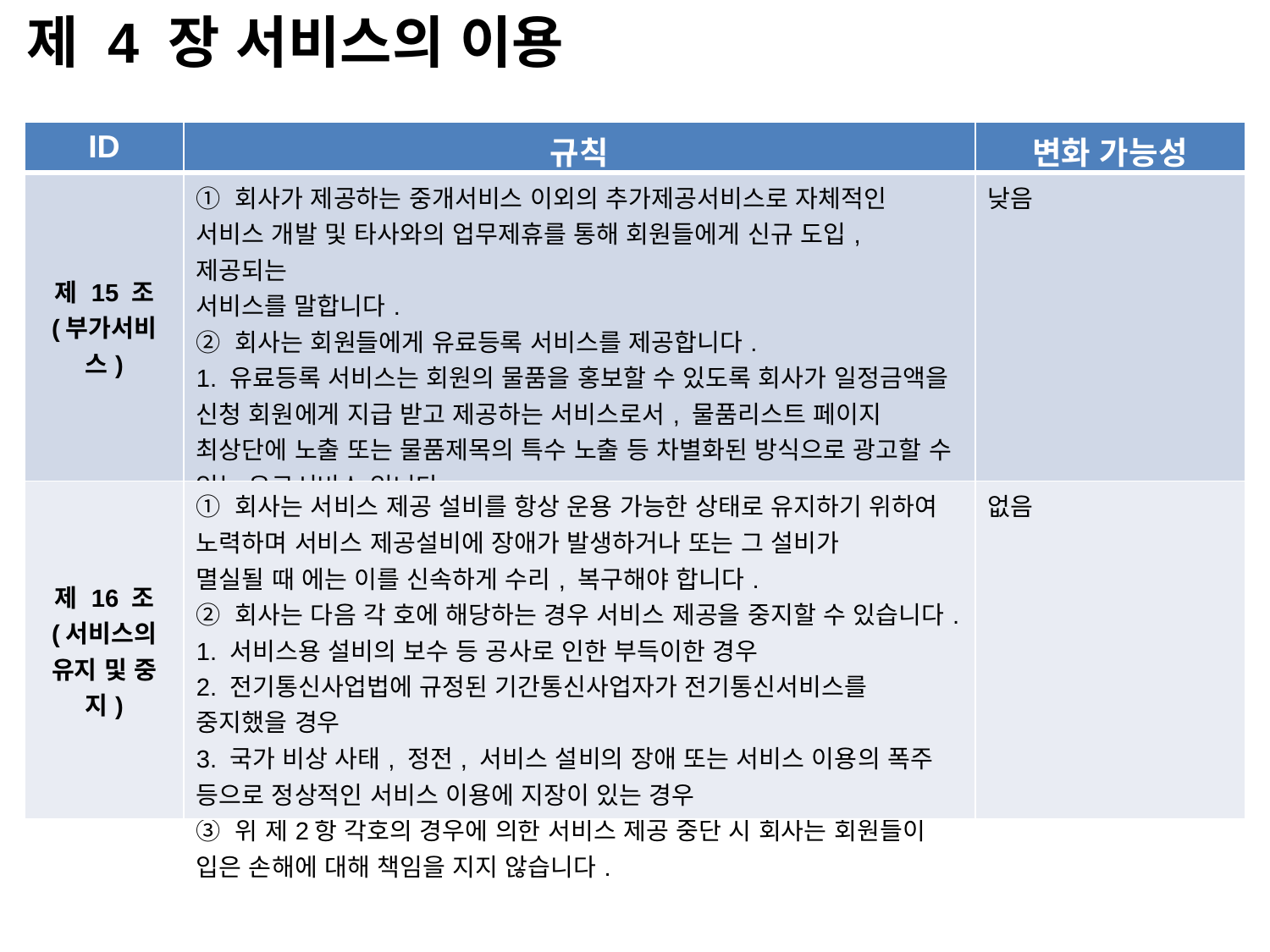

제 4 장 서비스의 이용
| ID | 규칙 | 변화 가능성 |
| --- | --- | --- |
| 제 15 조 (부가서비스) | ① 회사가 제공하는 중개서비스 이외의 추가제공서비스로 자체적인 서비스 개발 및 타사와의 업무제휴를 통해 회원들에게 신규 도입, 제공되는 서비스를 말합니다. ② 회사는 회원들에게 유료등록 서비스를 제공합니다. 1. 유료등록 서비스는 회원의 물품을 홍보할 수 있도록 회사가 일정금액을 신청 회원에게 지급 받고 제공하는 서비스로서, 물품리스트 페이지 최상단에 노출 또는 물품제목의 특수 노출 등 차별화된 방식으로 광고할 수 있는 유료서비스 입니다. 본 서비스는 회원등급에 구분 없이 모든 회원이 신청하여 이용가능하며, 본 서비스 구입 후 환불은 불가능 합니다. | 낮음 |
| 제 16 조 (서비스의 유지 및 중지) | ① 회사는 서비스 제공 설비를 항상 운용 가능한 상태로 유지하기 위하여 노력하며 서비스 제공설비에 장애가 발생하거나 또는 그 설비가 멸실될 때 에는 이를 신속하게 수리, 복구해야 합니다. ② 회사는 다음 각 호에 해당하는 경우 서비스 제공을 중지할 수 있습니다. 1. 서비스용 설비의 보수 등 공사로 인한 부득이한 경우 2. 전기통신사업법에 규정된 기간통신사업자가 전기통신서비스를 중지했을 경우 3. 국가 비상 사태, 정전, 서비스 설비의 장애 또는 서비스 이용의 폭주 등으로 정상적인 서비스 이용에 지장이 있는 경우 ③ 위 제2항 각호의 경우에 의한 서비스 제공 중단 시 회사는 회원들이 입은 손해에 대해 책임을 지지 않습니다. | 없음 |